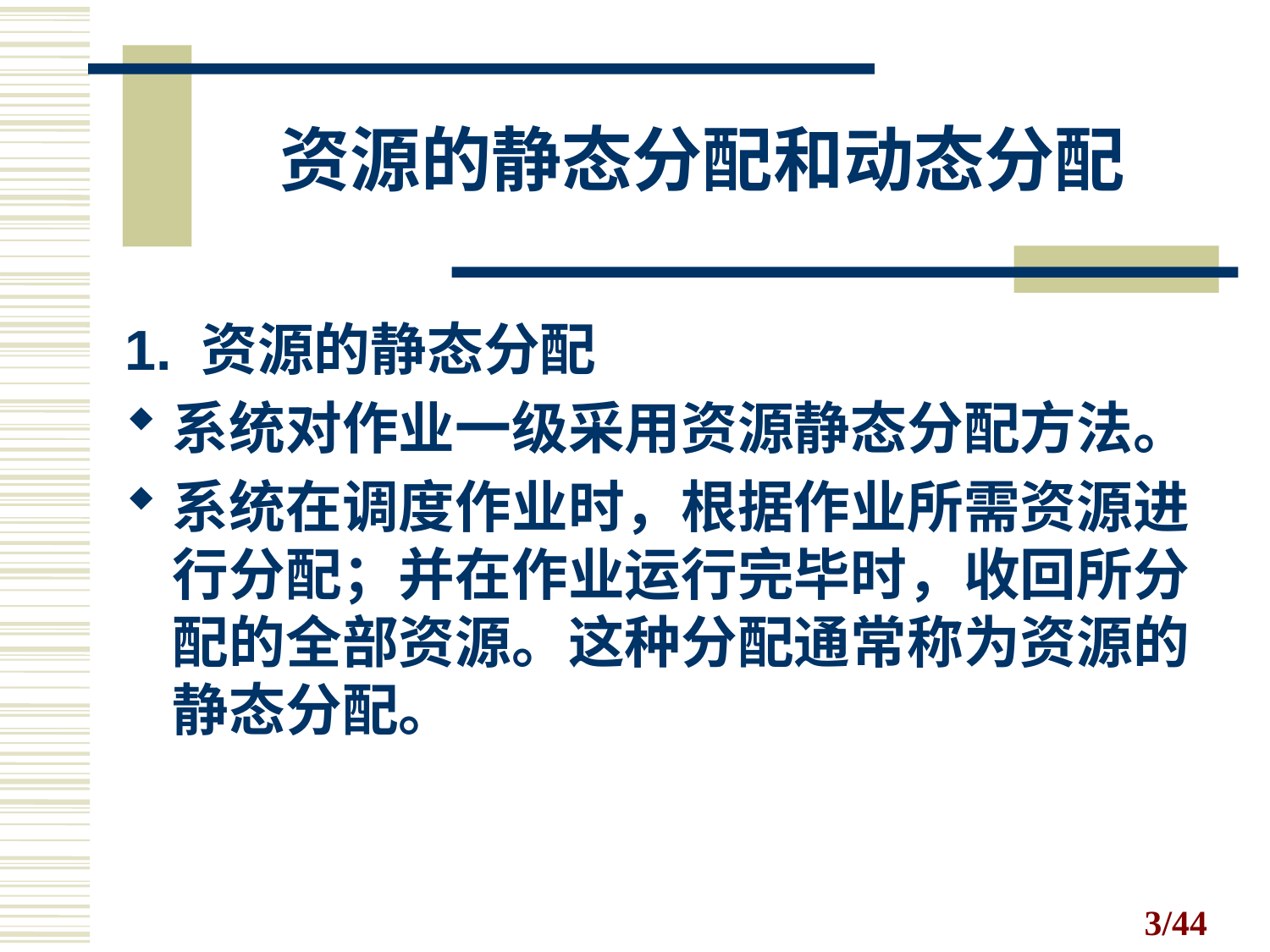

# 资源的静态分配和动态分配
1. 资源的静态分配
系统对作业一级采用资源静态分配方法。
系统在调度作业时，根据作业所需资源进行分配；并在作业运行完毕时，收回所分配的全部资源。这种分配通常称为资源的静态分配。
3/44